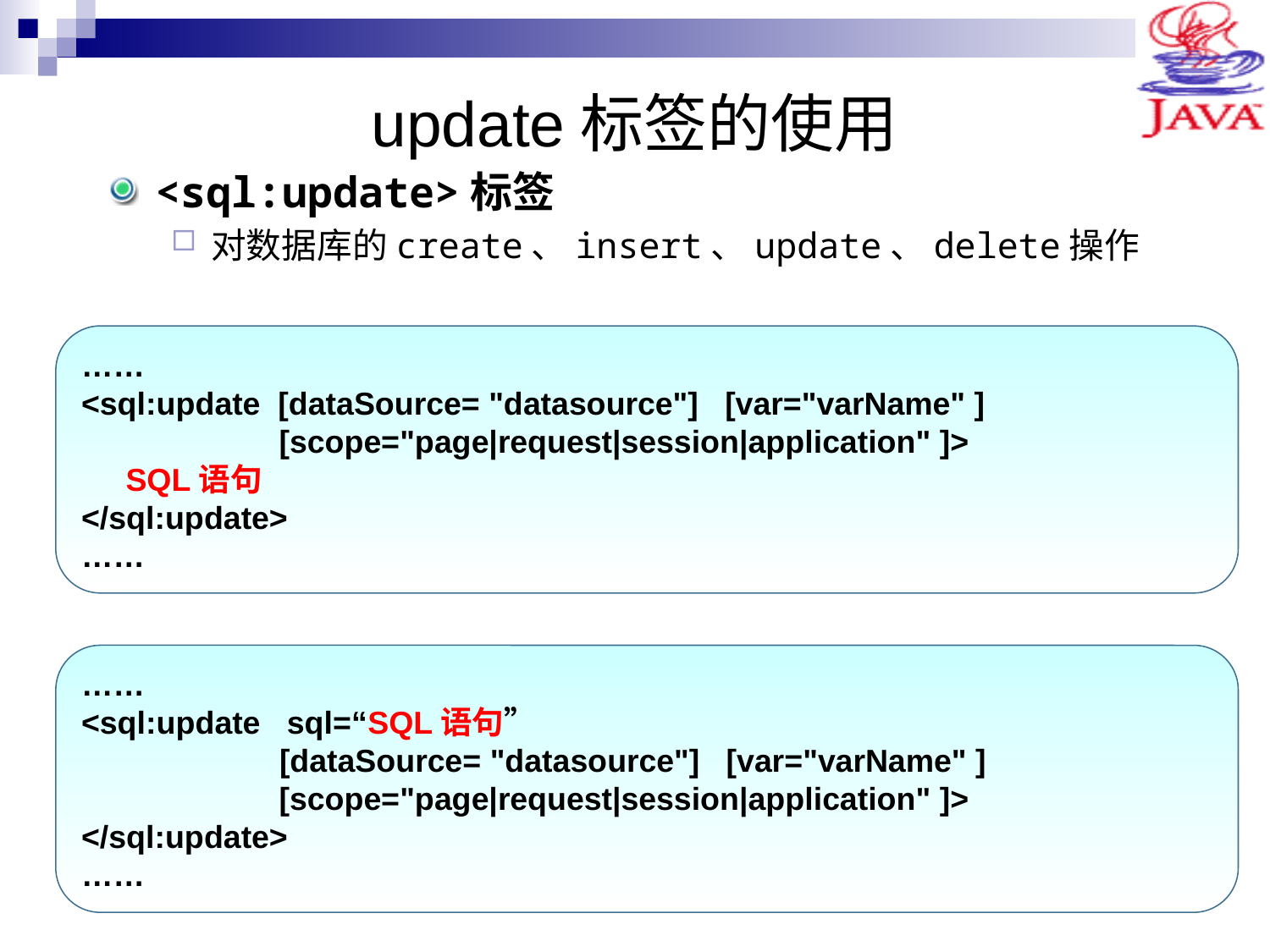

# update标签的使用
<sql:update>标签
对数据库的create、insert、update、delete操作
……
<sql:update  [dataSource= "datasource"]   [var="varName" ]  		        [scope="page|request|session|application" ]>
     SQL语句
</sql:update>
……
……
<sql:update   sql=“SQL语句”
	        [dataSource= "datasource"]   [var="varName" ]  		        [scope="page|request|session|application" ]>
</sql:update>
……